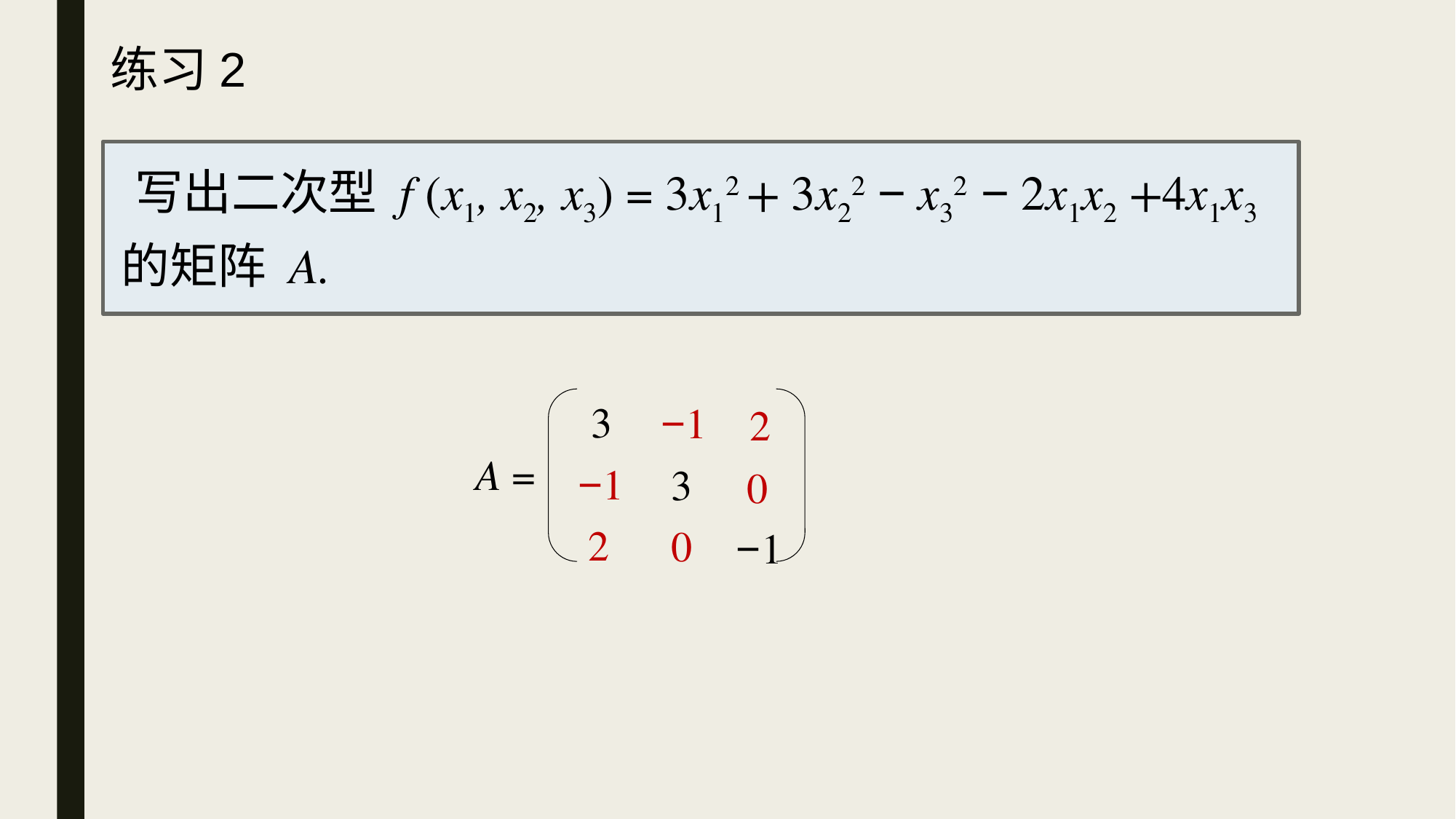

练习2

写出二次型 f (x1, x2, x3) = 3x12 + 3x22 − x32 − 2x1x2 +4x1x3
的矩阵 A.
 3
−1
 2
 2
 0
−1
−1
 3
 0

A =